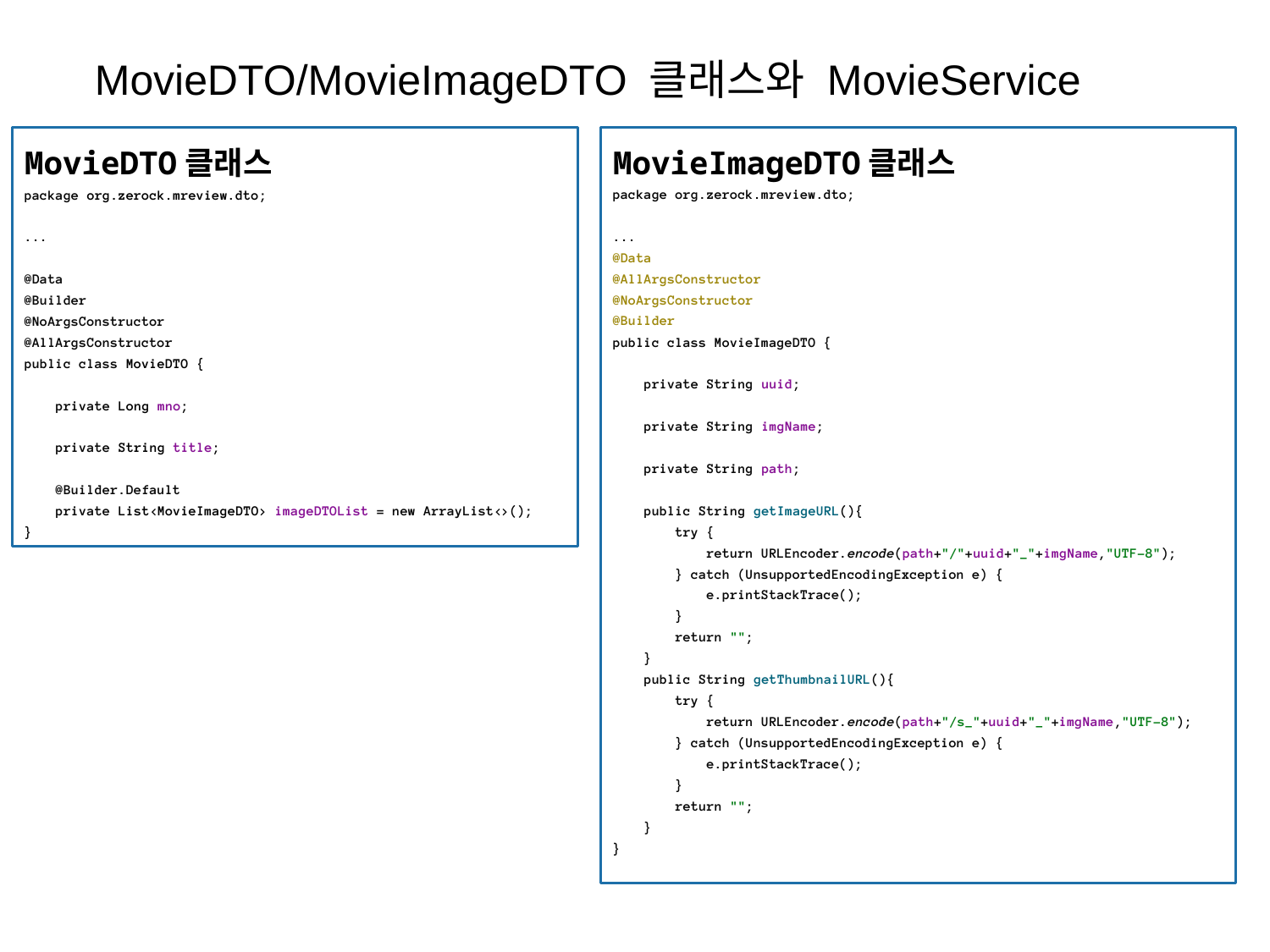

# MovieDTO/MovieImageDTO 클래스와 MovieService
MovieImageDTO클래스
package org.zerock.mreview.dto;
...
@Data
@AllArgsConstructor
@NoArgsConstructor
@Builder
public class MovieImageDTO {
    private String uuid;
    private String imgName;
    private String path;
    public String getImageURL(){
        try {
            return URLEncoder.encode(path+"/"+uuid+"_"+imgName,"UTF-8");
        } catch (UnsupportedEncodingException e) {
            e.printStackTrace();
        }
        return "";
    }
    public String getThumbnailURL(){
        try {
            return URLEncoder.encode(path+"/s_"+uuid+"_"+imgName,"UTF-8");
        } catch (UnsupportedEncodingException e) {
            e.printStackTrace();
        }
        return "";
    }
}

MovieDTO클래스
package org.zerock.mreview.dto;
...
@Data
@Builder
@NoArgsConstructor
@AllArgsConstructor
public class MovieDTO {
    private Long mno;
    private String title;
    @Builder.Default
    private List<MovieImageDTO> imageDTOList = new ArrayList<>();
}